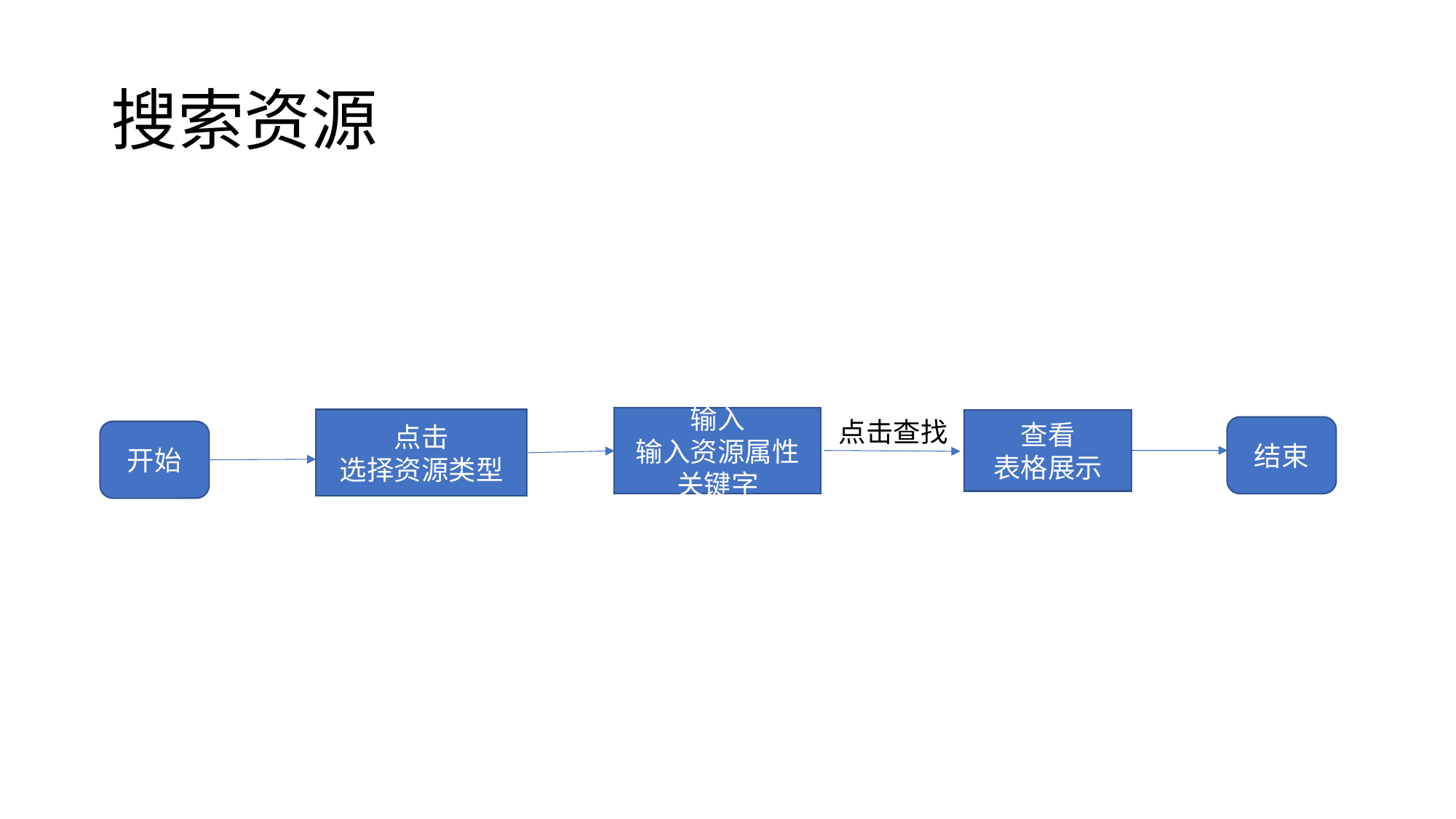

# 搜索资源
输入
输入资源属性关键字
点击
选择资源类型
点击查找
查看
表格展示
结束
开始